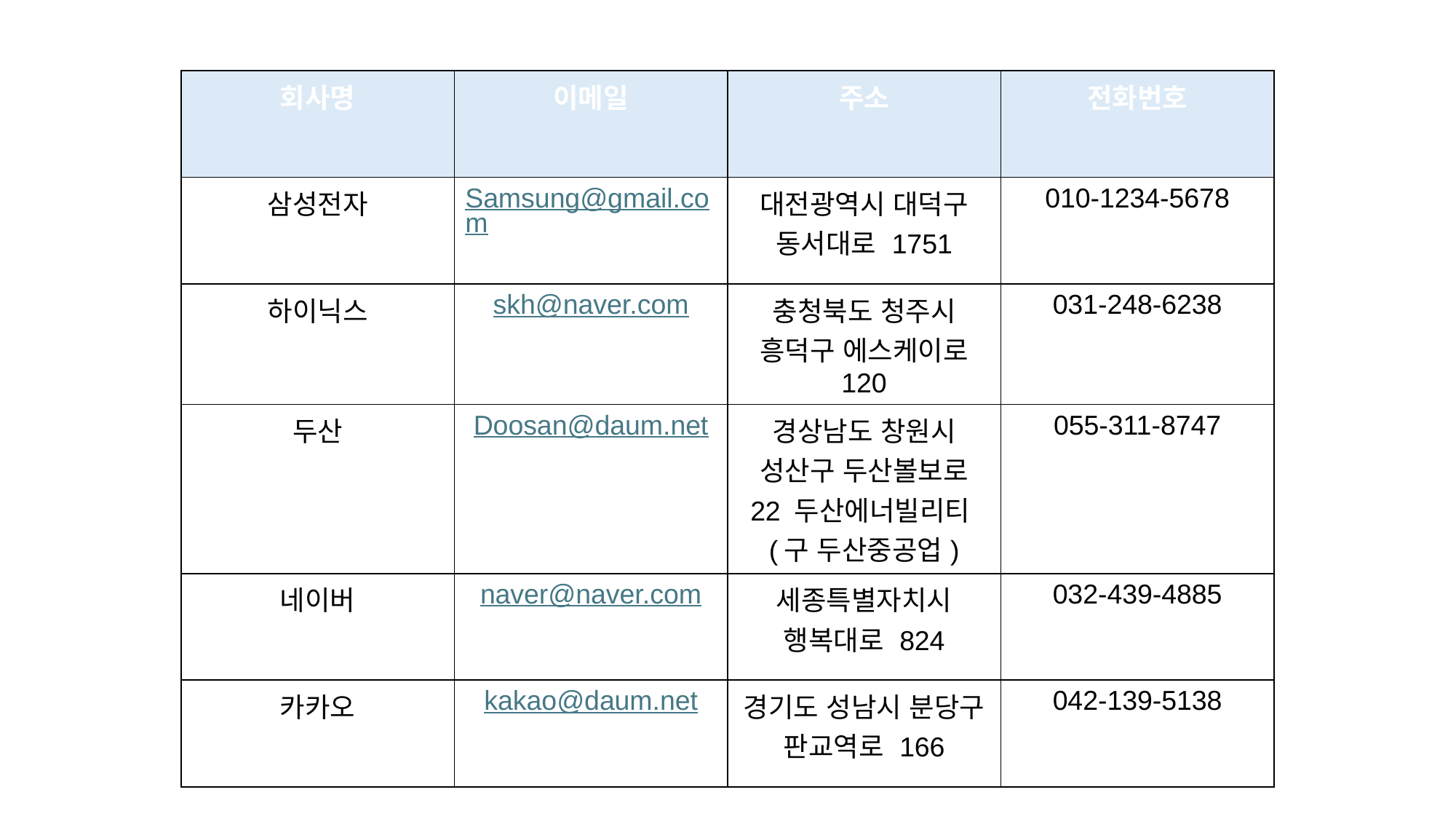

| 회사명 | 이메일 | 주소 | 전화번호 |
| --- | --- | --- | --- |
| 삼성전자 | Samsung@gmail.com | 대전광역시 대덕구 동서대로 1751 | 010-1234-5678 |
| 하이닉스 | skh@naver.com | 충청북도 청주시 흥덕구 에스케이로 120 | 031-248-6238 |
| 두산 | Doosan@daum.net | 경상남도 창원시 성산구 두산볼보로 22 두산에너빌리티(구 두산중공업) | 055-311-8747 |
| 네이버 | naver@naver.com | 세종특별자치시 행복대로 824 | 032-439-4885 |
| 카카오 | kakao@daum.net | 경기도 성남시 분당구 판교역로 166 | 042-139-5138 |